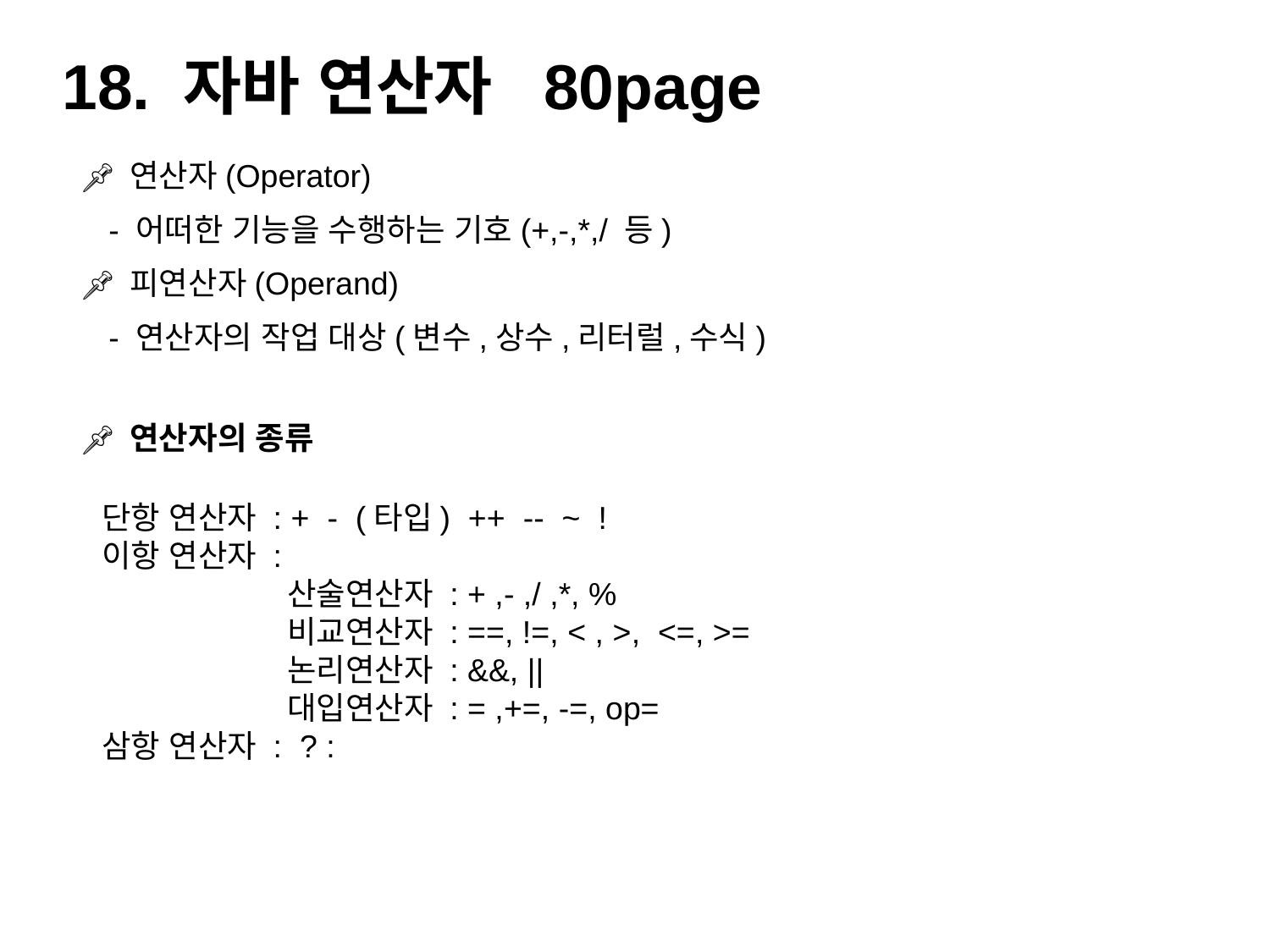

18. 자바 연산자  80page
📌 연산자(Operator)
   - 어떠한 기능을 수행하는 기호(+,-,*,/ 등)
📌 피연산자(Operand)
   - 연산자의 작업 대상(변수,상수,리터럴,수식)

📌 연산자의 종류
단항 연산자 : +  -  (타입)  ++  --  ~  !
이항 연산자 :
                    산술연산자 : + ,- ,/ ,*, %
                    비교연산자 : ==, !=, < , >,  <=, >=
                    논리연산자 : &&, ||
                    대입연산자 : = ,+=, -=, op=
삼항 연산자 :  ? :